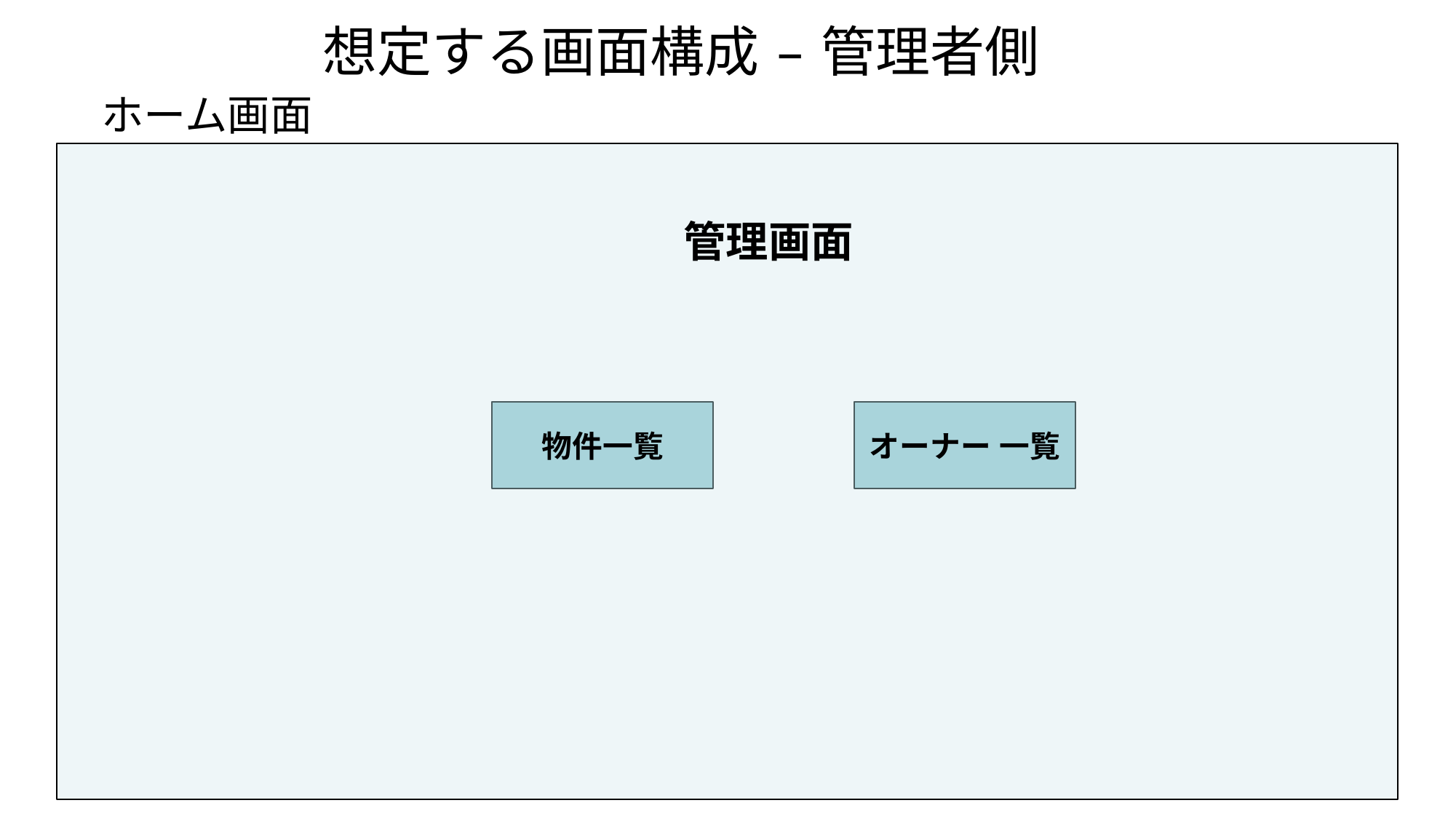

想定する画面構成 – 管理者側
ホーム画面

管理画面
物件一覧
オーナー 一覧